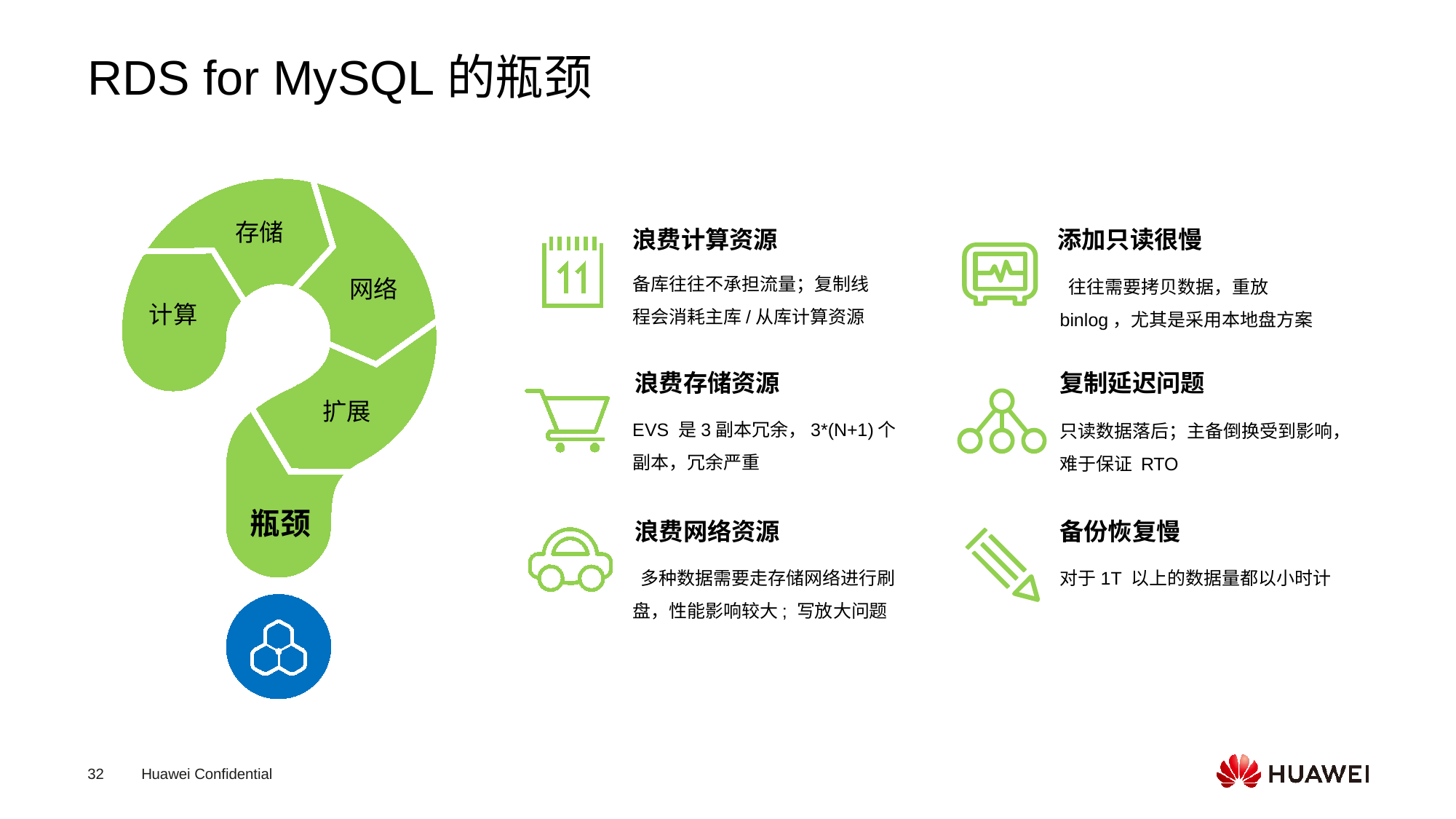

# RDS for MySQL的瓶颈

存储

网络
计算

扩展

瓶颈

添加只读很慢
 往往需要拷贝数据，重放 binlog，尤其是采用本地盘方案
浪费计算资源
备库往往不承担流量；复制线程会消耗主库/从库计算资源

浪费存储资源
EVS 是3副本冗余，3*(N+1)个副本，冗余严重
复制延迟问题
只读数据落后；主备倒换受到影响，难于保证 RTO

浪费网络资源
 多种数据需要走存储网络进行刷盘，性能影响较大; 写放大问题
备份恢复慢
对于1T 以上的数据量都以小时计